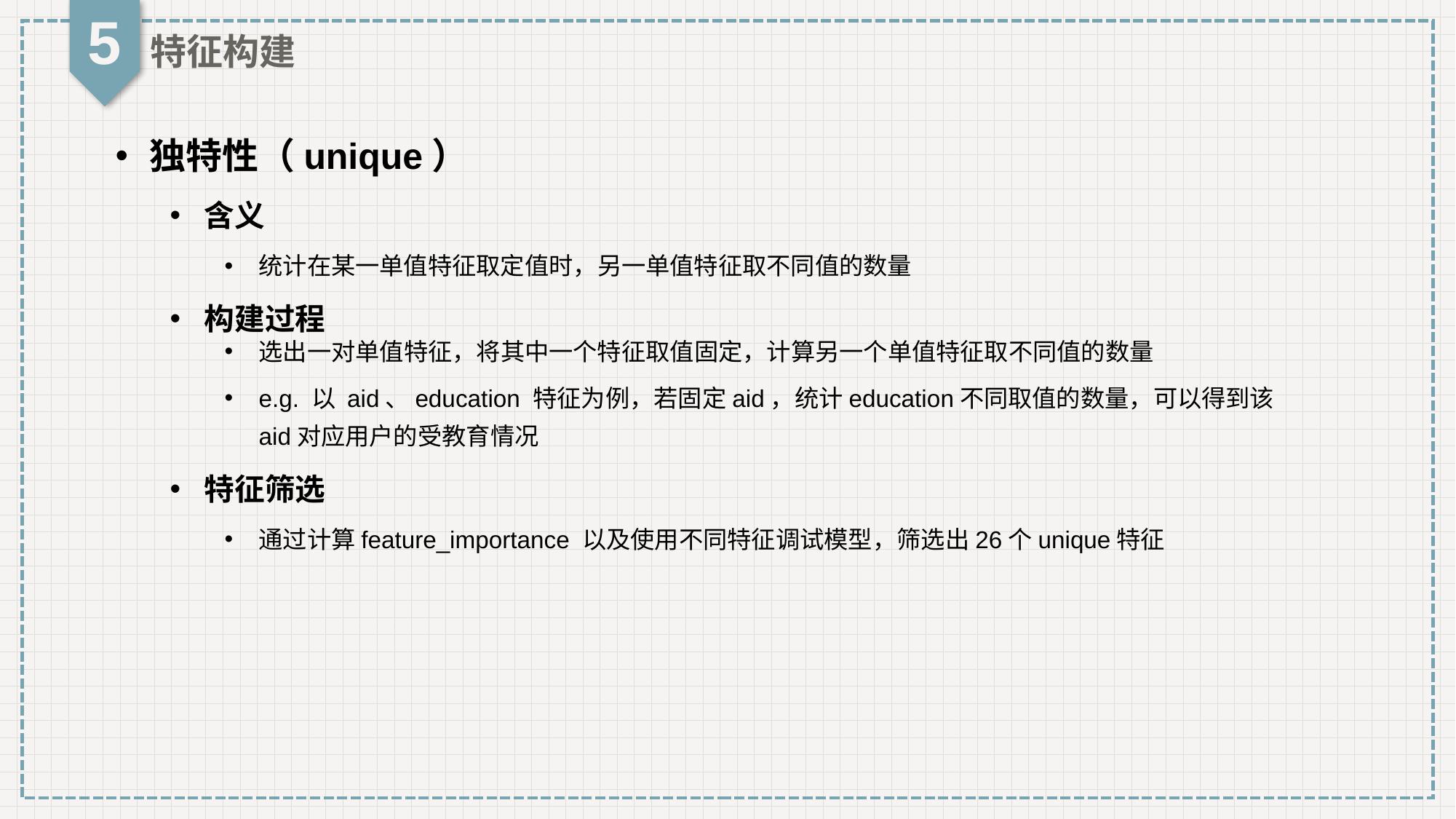

5
特征构建
独特性（unique）
含义
统计在某一单值特征取定值时，另一单值特征取不同值的数量
构建过程
选出一对单值特征，将其中一个特征取值固定，计算另一个单值特征取不同值的数量
e.g. 以 aid、education 特征为例，若固定aid，统计education不同取值的数量，可以得到该aid对应用户的受教育情况
特征筛选
通过计算feature_importance 以及使用不同特征调试模型，筛选出26个unique特征